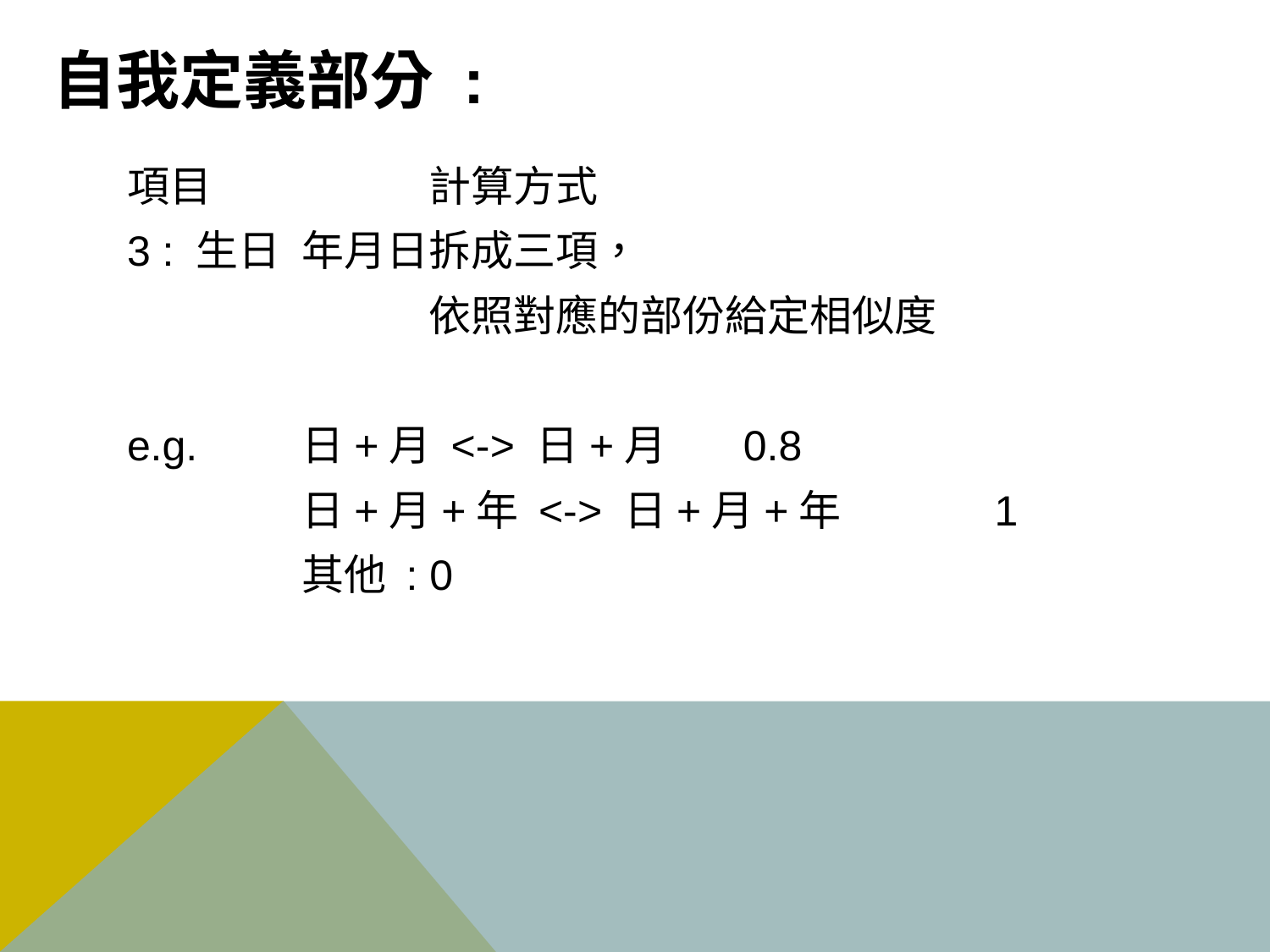

# 自我定義部分 :
項目		計算方式
3 : 生日	年月日拆成三項，
			依照對應的部份給定相似度

e.g. 	日+月 <-> 日+月       0.8
		日+月+年 <-> 日+月+年	     1
		其他 : 0